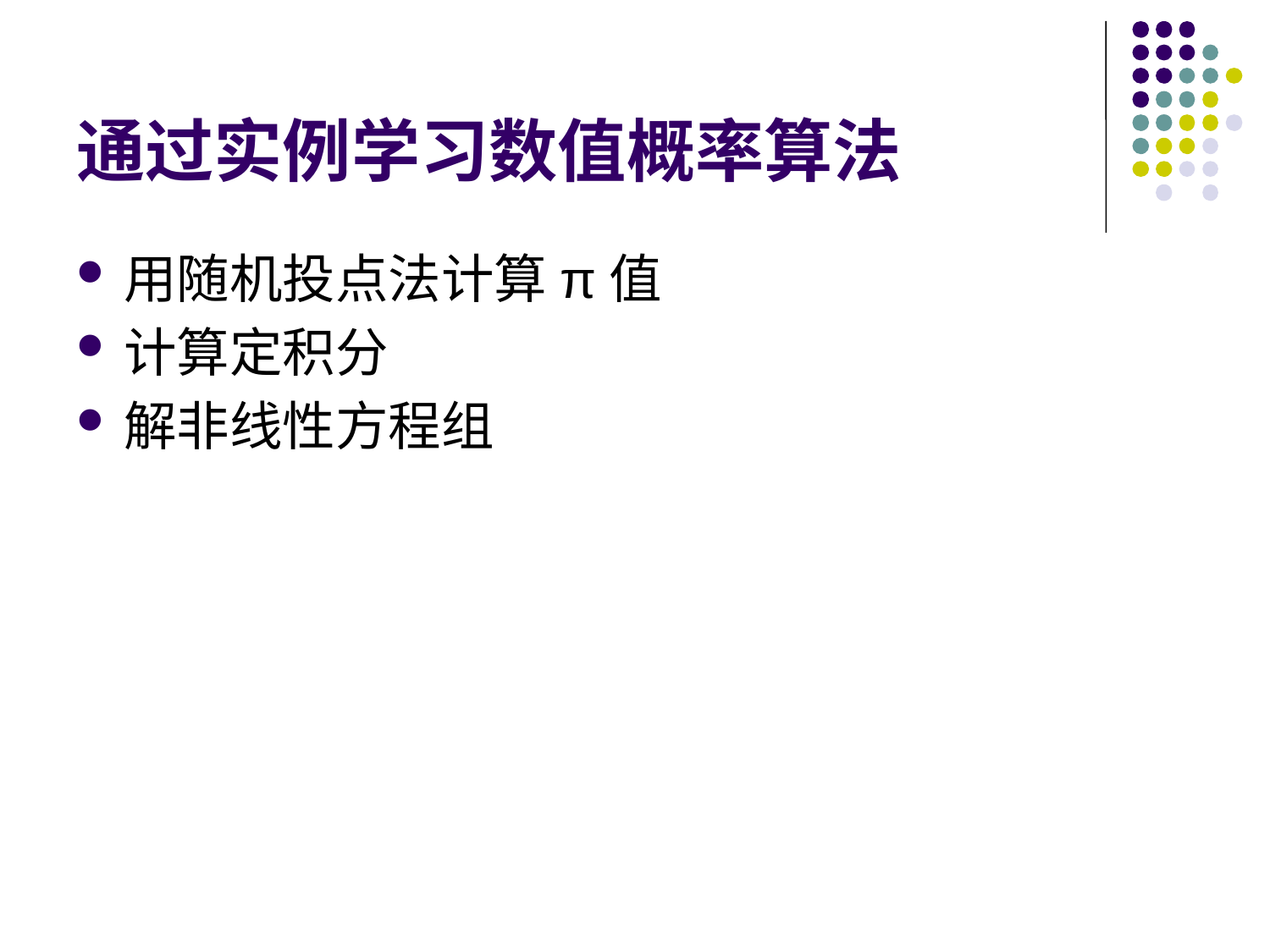

# 通过实例学习数值概率算法
用随机投点法计算π值
计算定积分
解非线性方程组